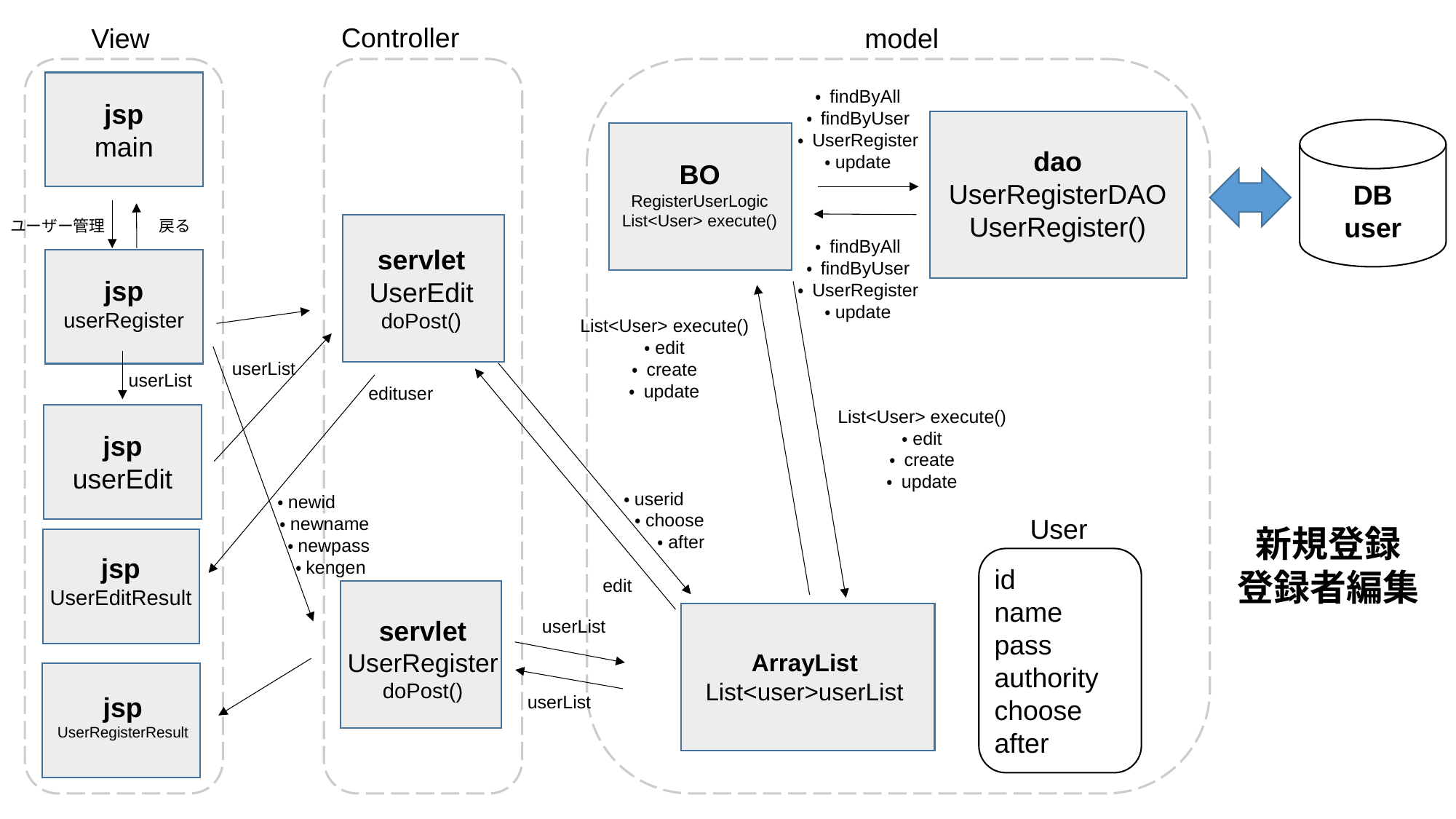

Controller
View
model

jsp
main
・ findByAll
・ findByUser
・ UserRegister
・update

dao
UserRegisterDAO
UserRegister()

DB
user

BO
RegisterUserLogic
List<User> execute()

ユーザー管理
戻る

servlet
UserEdit
doPost()
・ findByAll
・ findByUser
・ UserRegister
・update

jsp
userRegister
List<User> execute()
・edit
・ create
・ update

userList
userList
edituser
List<User> execute()
・edit
・ create
・ update

jsp
userEdit
・userid
　　・choose
　　　・after
  ・newid
           ・newname
             ・newpass
              ・kengen
User
新規登録
登録者編集

jsp
UserEditResult

id
name
pass
authority
choose
after
edit

servlet
UserRegister
doPost()

ArrayList
List<user>userList
userList

jsp
UserRegisterResult
userList